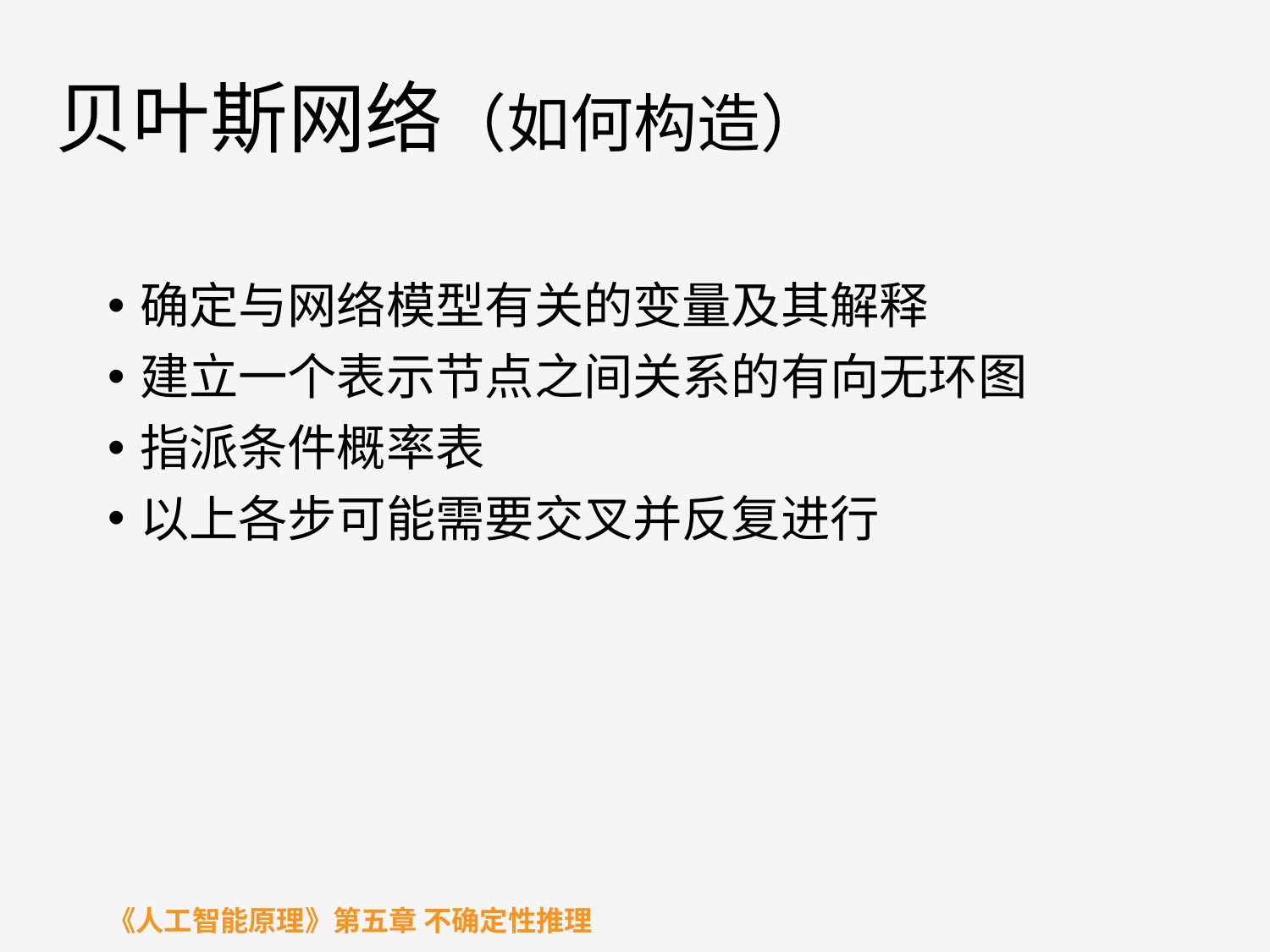

# 贝叶斯网络（如何构造）
确定与网络模型有关的变量及其解释
建立一个表示节点之间关系的有向无环图
指派条件概率表
以上各步可能需要交叉并反复进行

《人工智能原理》第五章 不确定性推理